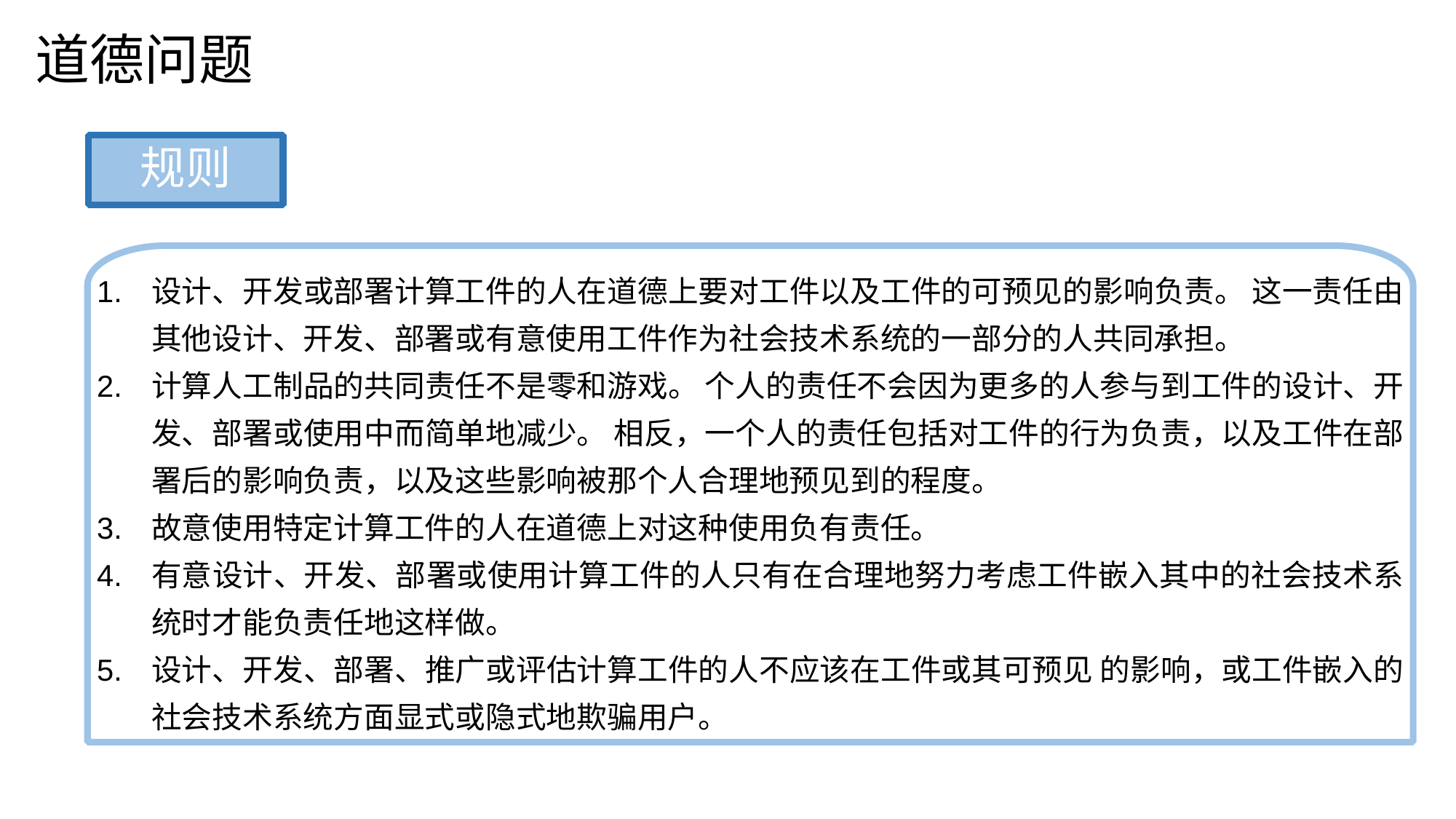

道德问题

规则
设计、开发或部署计算工件的人在道德上要对工件以及工件的可预见的影响负责。 这一责任由其他设计、开发、部署或有意使用工件作为社会技术系统的一部分的人共同承担。
计算人工制品的共同责任不是零和游戏。 个人的责任不会因为更多的人参与到工件的设计、开发、部署或使用中而简单地减少。 相反，一个人的责任包括对工件的行为负责，以及工件在部署后的影响负责，以及这些影响被那个人合理地预见到的程度。
故意使用特定计算工件的人在道德上对这种使用负有责任。
有意设计、开发、部署或使用计算工件的人只有在合理地努力考虑工件嵌入其中的社会技术系统时才能负责任地这样做。
设计、开发、部署、推广或评估计算工件的人不应该在工件或其可预见 的影响，或工件嵌入的社会技术系统方面显式或隐式地欺骗用户。